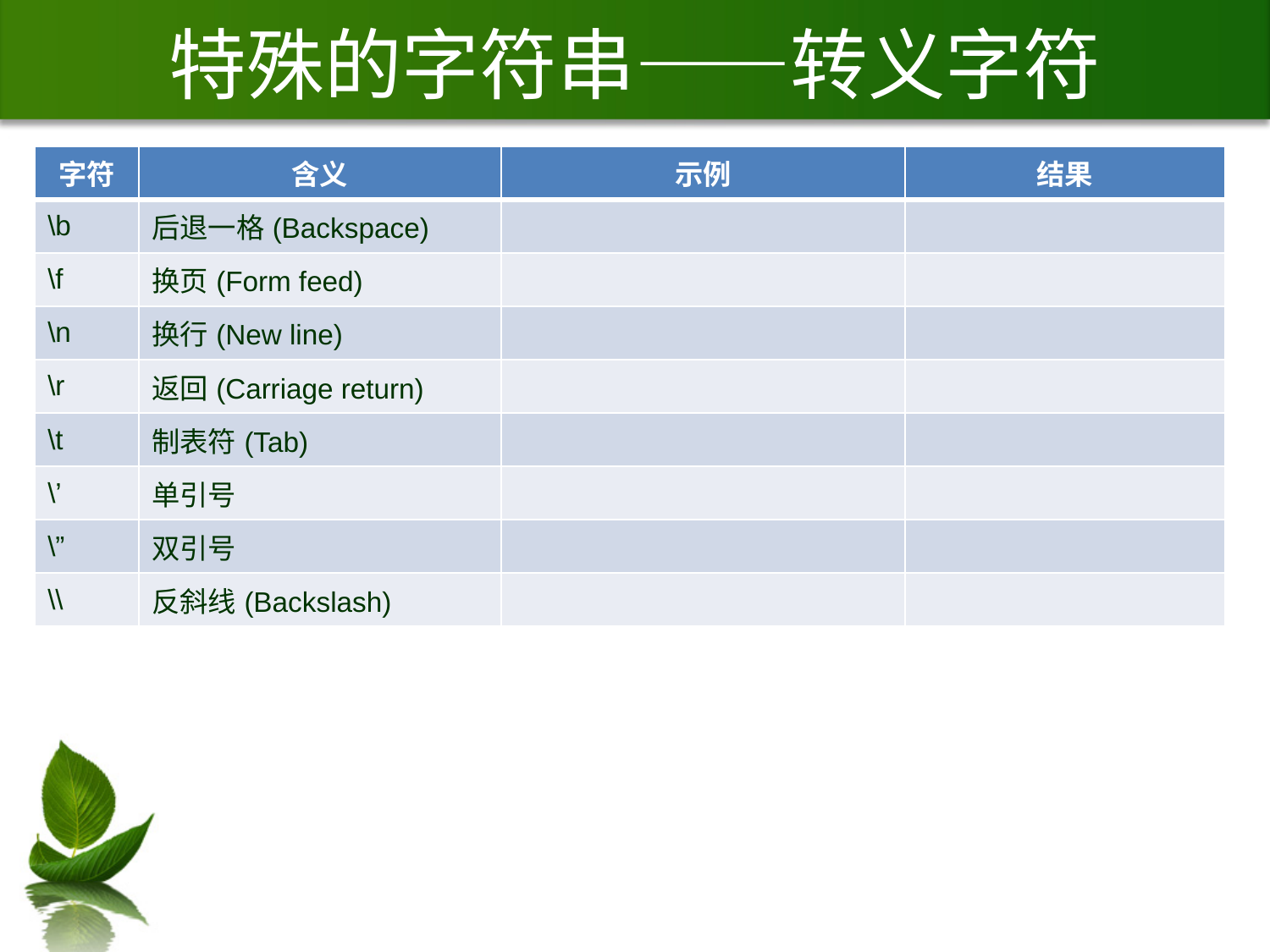

# 特殊的字符串——转义字符
| 字符 | 含义 | 示例 | 结果 |
| --- | --- | --- | --- |
| \b | 后退一格(Backspace) |  |  |
| \f | 换页(Form feed) |  |  |
| \n | 换行(New line) |  |  |
| \r | 返回(Carriage return) |  |  |
| \t | 制表符(Tab) |  |  |
| \’ | 单引号 |  |  |
| \” | 双引号 |  |  |
| \\ | 反斜线(Backslash) |  |  |